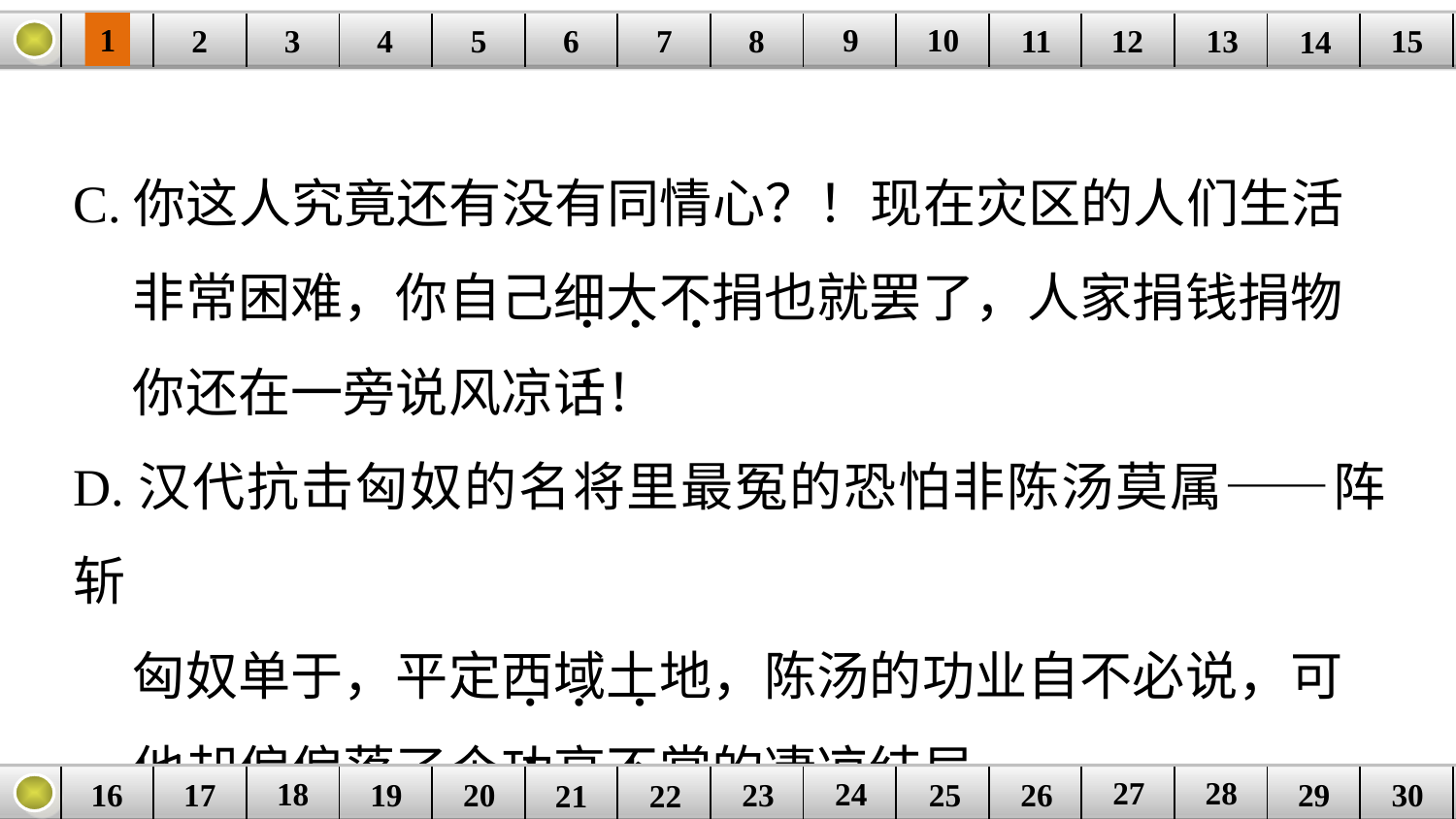

9
10
1
3
4
5
6
8
11
2
12
15
|  |  |  |  |  |  |  |  |  |  |  |  |  |  |  |
| --- | --- | --- | --- | --- | --- | --- | --- | --- | --- | --- | --- | --- | --- | --- |
7
13
14

C.你这人究竟还有没有同情心？！现在灾区的人们生活
    非常困难，你自己细大不捐也就罢了，人家捐钱捐物
    你还在一旁说风凉话！
D.汉代抗击匈奴的名将里最冤的恐怕非陈汤莫属——阵斩
    匈奴单于，平定西域土地，陈汤的功业自不必说，可
    他却偏偏落了个功高不赏的凄凉结局。
.   .    .   .
.   .    .   .

27
28
18
24
16
25
26
30
|  |  |  |  |  |  |  |  |  |  |  |  |  |  |  |
| --- | --- | --- | --- | --- | --- | --- | --- | --- | --- | --- | --- | --- | --- | --- |
23
17
19
20
29
21
22